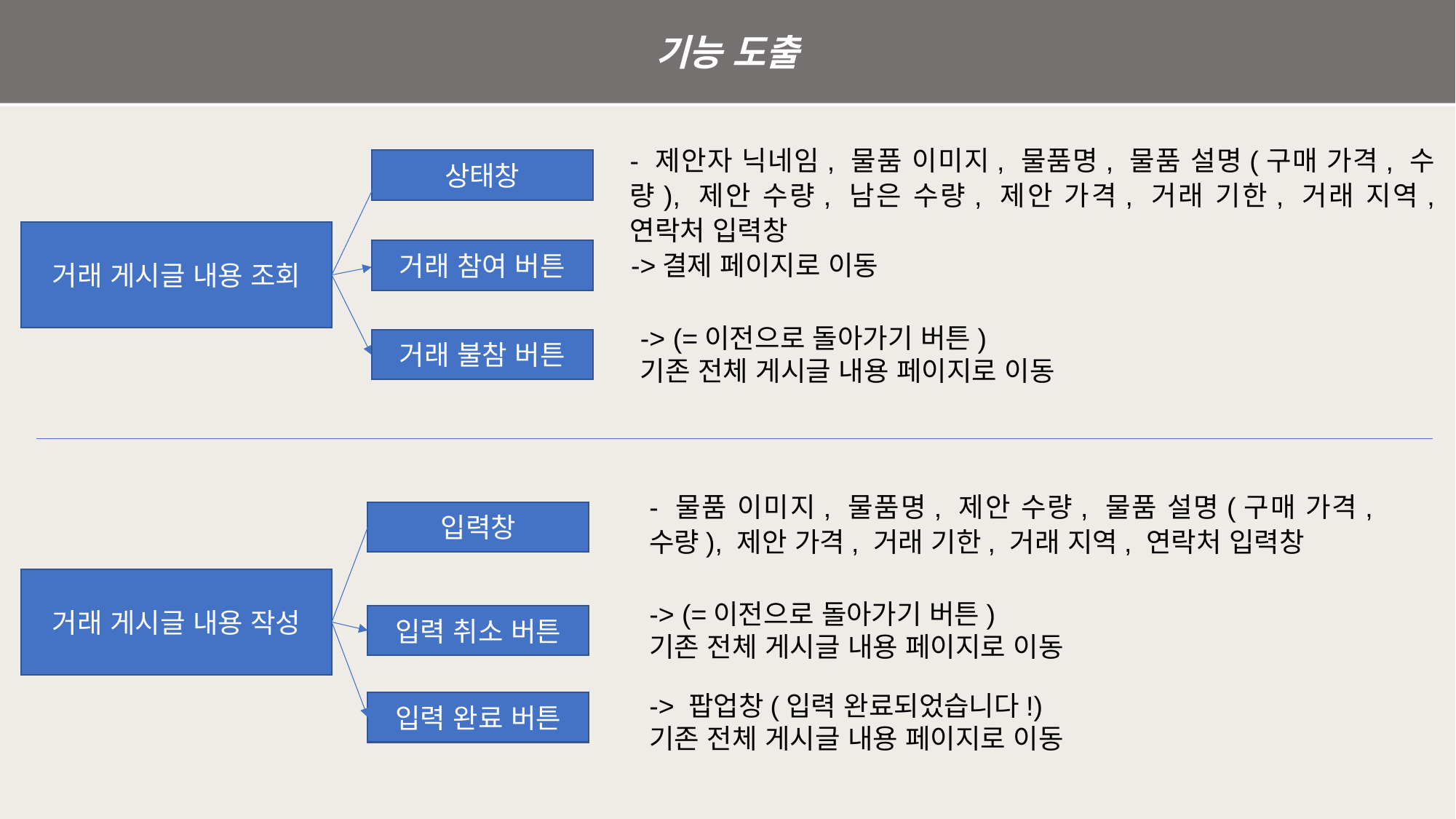

기능 도출
- 제안자 닉네임, 물품 이미지, 물품명, 물품 설명(구매 가격, 수량), 제안 수량, 남은 수량, 제안 가격, 거래 기한, 거래 지역, 연락처 입력창
상태창
거래 게시글 내용 조회
거래 참여 버튼
->결제 페이지로 이동
-> (=이전으로 돌아가기 버튼)
기존 전체 게시글 내용 페이지로 이동
거래 불참 버튼
- 물품 이미지, 물품명, 제안 수량, 물품 설명(구매 가격, 수량), 제안 가격, 거래 기한, 거래 지역, 연락처 입력창
입력창
거래 게시글 내용 작성
-> (=이전으로 돌아가기 버튼)
기존 전체 게시글 내용 페이지로 이동
입력 취소 버튼
-> 팝업창(입력 완료되었습니다!)
기존 전체 게시글 내용 페이지로 이동
입력 완료 버튼